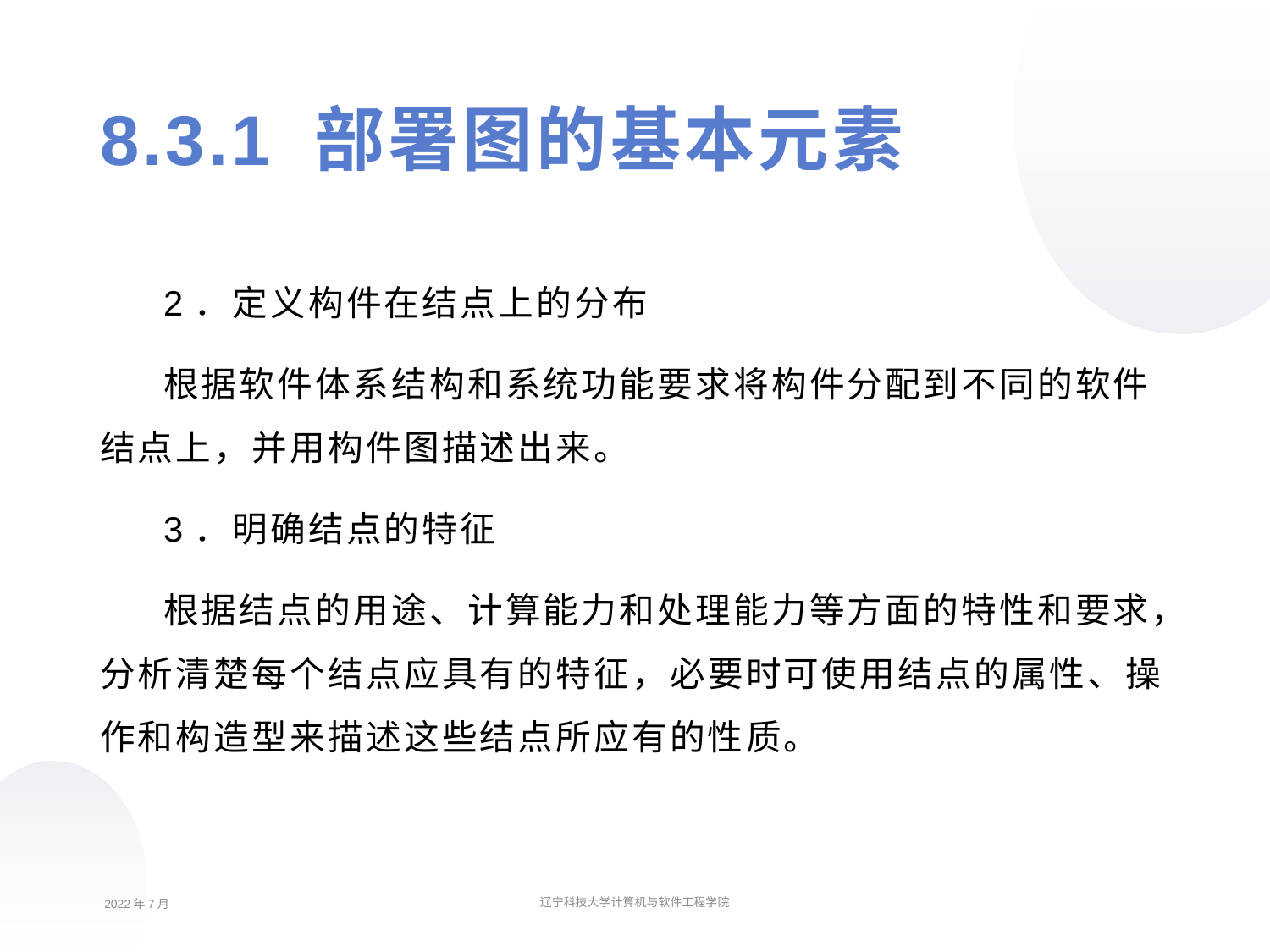

8.3.1 部署图的基本元素
2．定义构件在结点上的分布
根据软件体系结构和系统功能要求将构件分配到不同的软件结点上，并用构件图描述出来。
3．明确结点的特征
根据结点的用途、计算能力和处理能力等方面的特性和要求，分析清楚每个结点应具有的特征，必要时可使用结点的属性、操作和构造型来描述这些结点所应有的性质。

2022年7月
辽宁科技大学计算机与软件工程学院
81